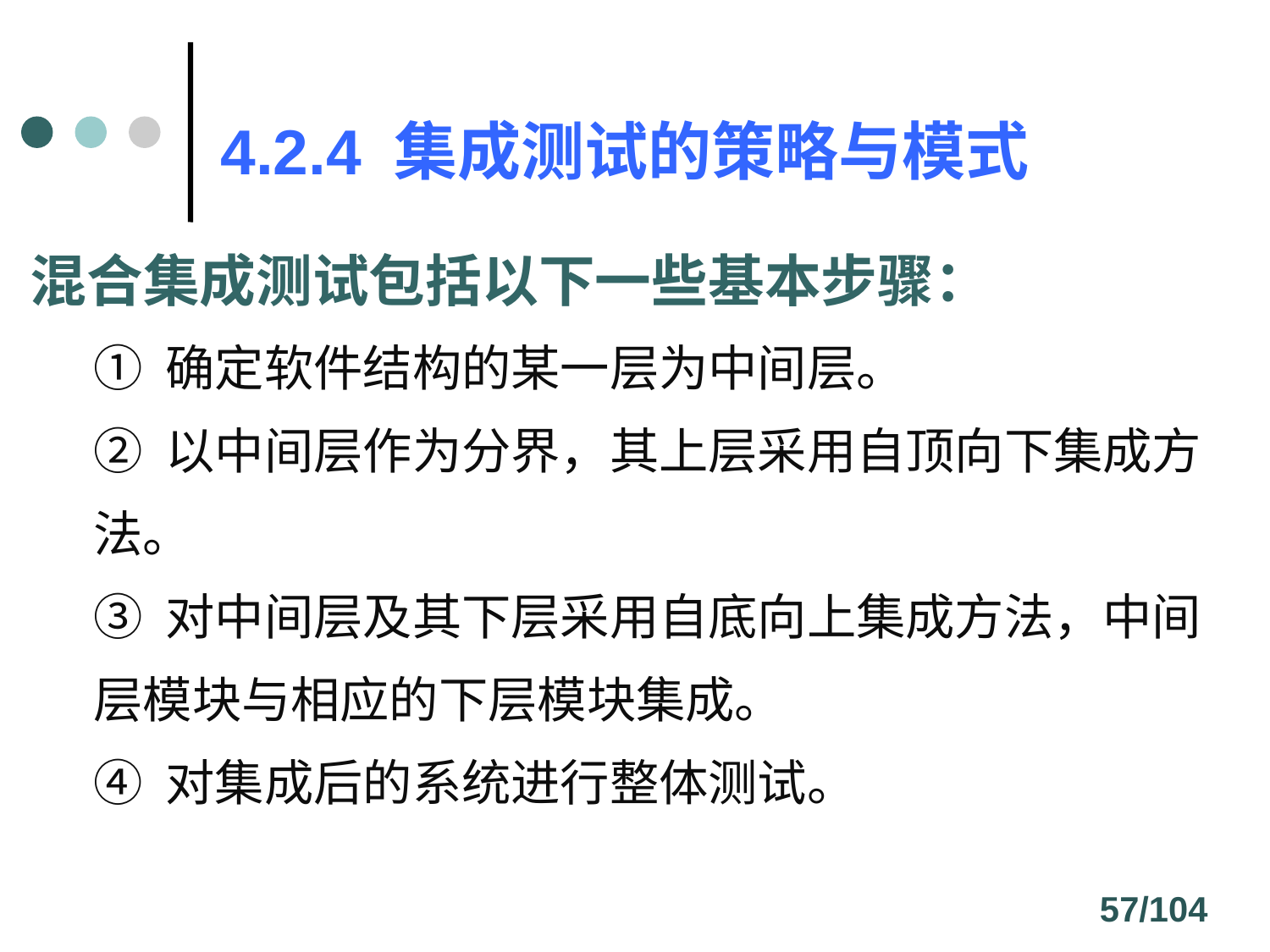

# 4.2.4 集成测试的策略与模式
混合集成测试包括以下一些基本步骤：
① 确定软件结构的某一层为中间层。
② 以中间层作为分界，其上层采用自顶向下集成方法。
③ 对中间层及其下层采用自底向上集成方法，中间层模块与相应的下层模块集成。
④ 对集成后的系统进行整体测试。
57/104